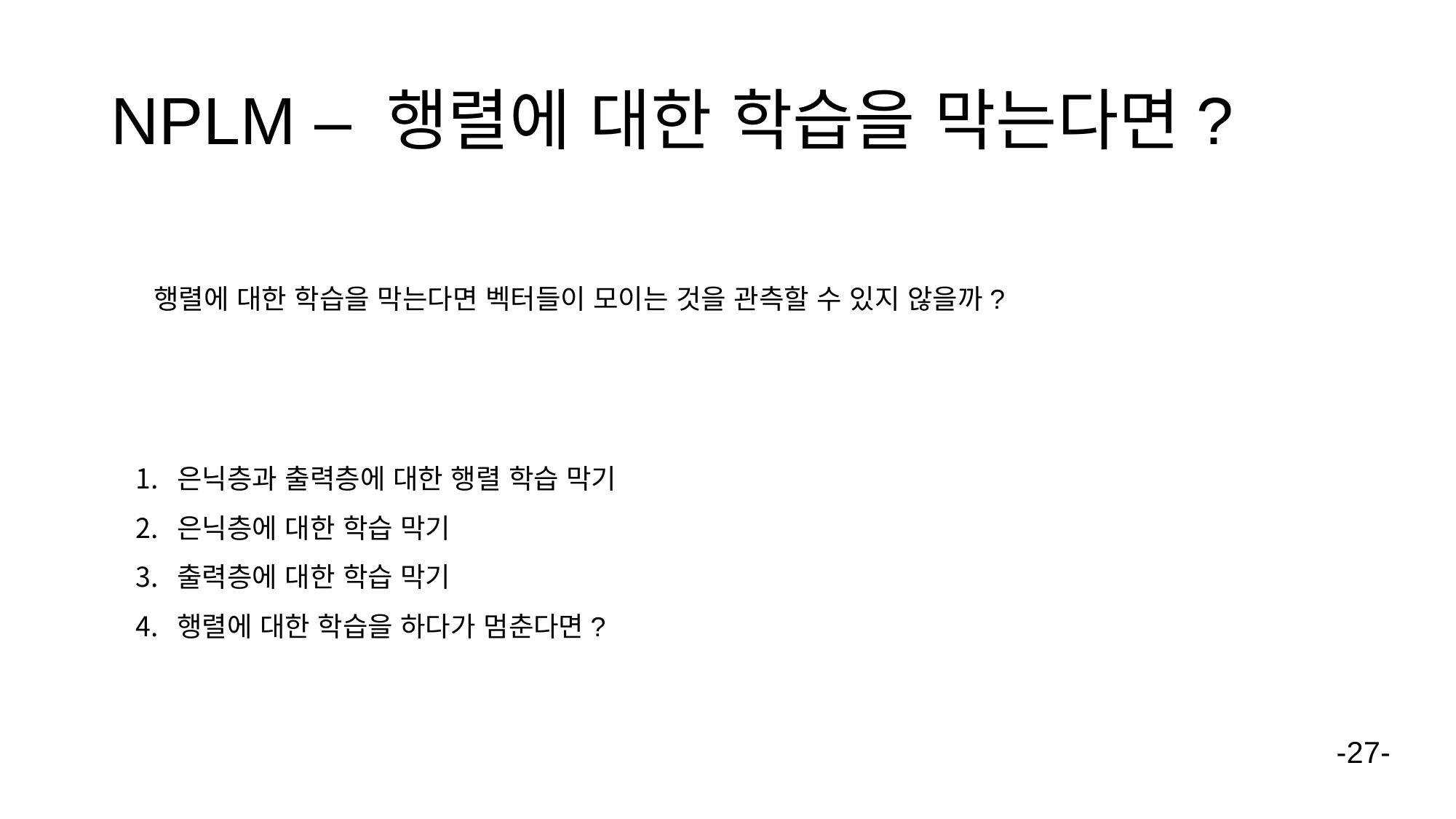

# NPLM – 행렬에 대한 학습을 막는다면?
행렬에 대한 학습을 막는다면 벡터들이 모이는 것을 관측할 수 있지 않을까?
은닉층과 출력층에 대한 행렬 학습 막기
은닉층에 대한 학습 막기
출력층에 대한 학습 막기
행렬에 대한 학습을 하다가 멈춘다면?
-27-